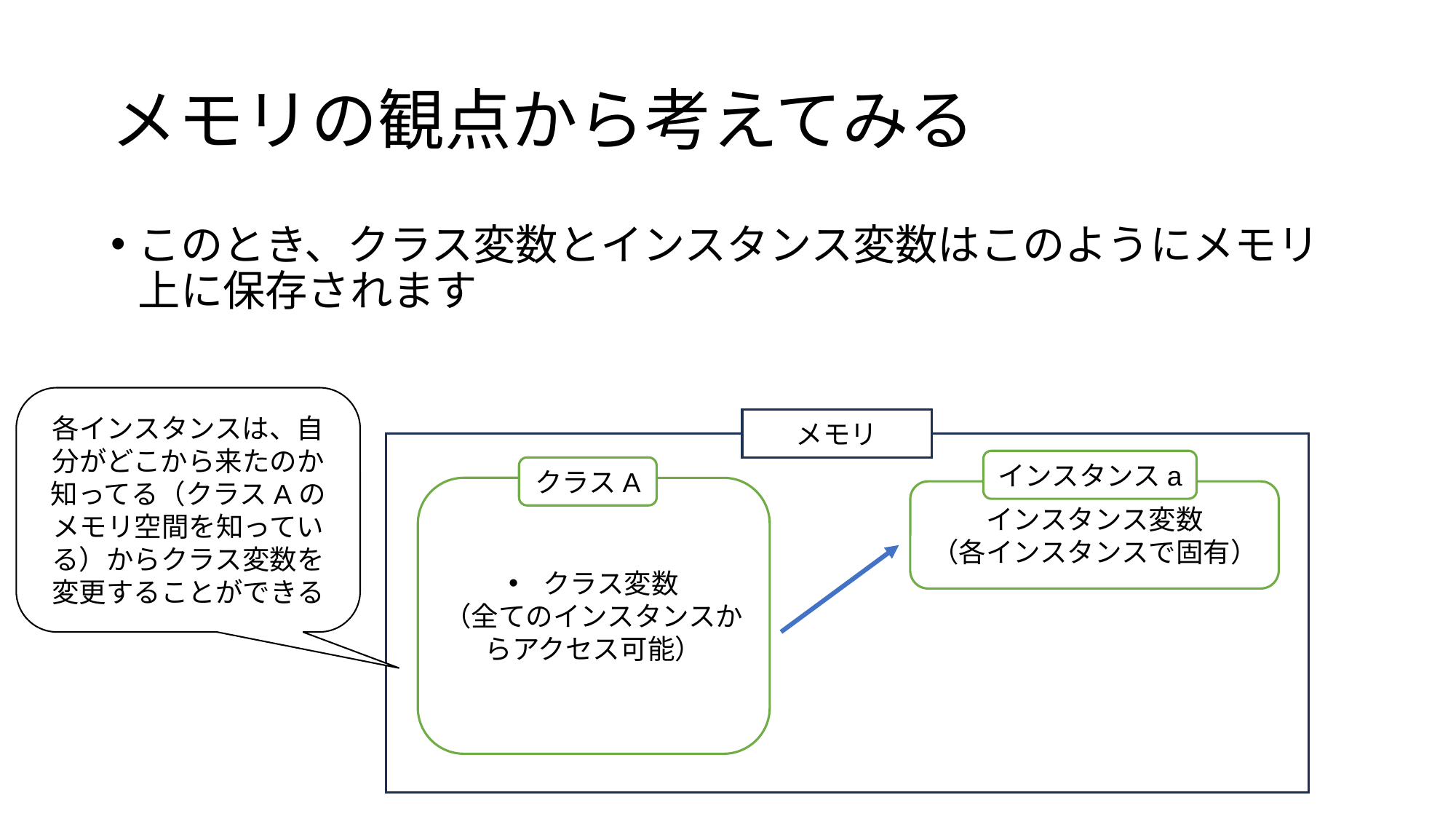

# メモリの観点から考えてみる
このとき、クラス変数とインスタンス変数はこのようにメモリ上に保存されます
各インスタンスは、自分がどこから来たのか知ってる（クラスAのメモリ空間を知っている）からクラス変数を変更することができる
メモリ

インスタンスa
クラスA
クラス変数
（全てのインスタンスからアクセス可能）
インスタンス変数
（各インスタンスで固有）